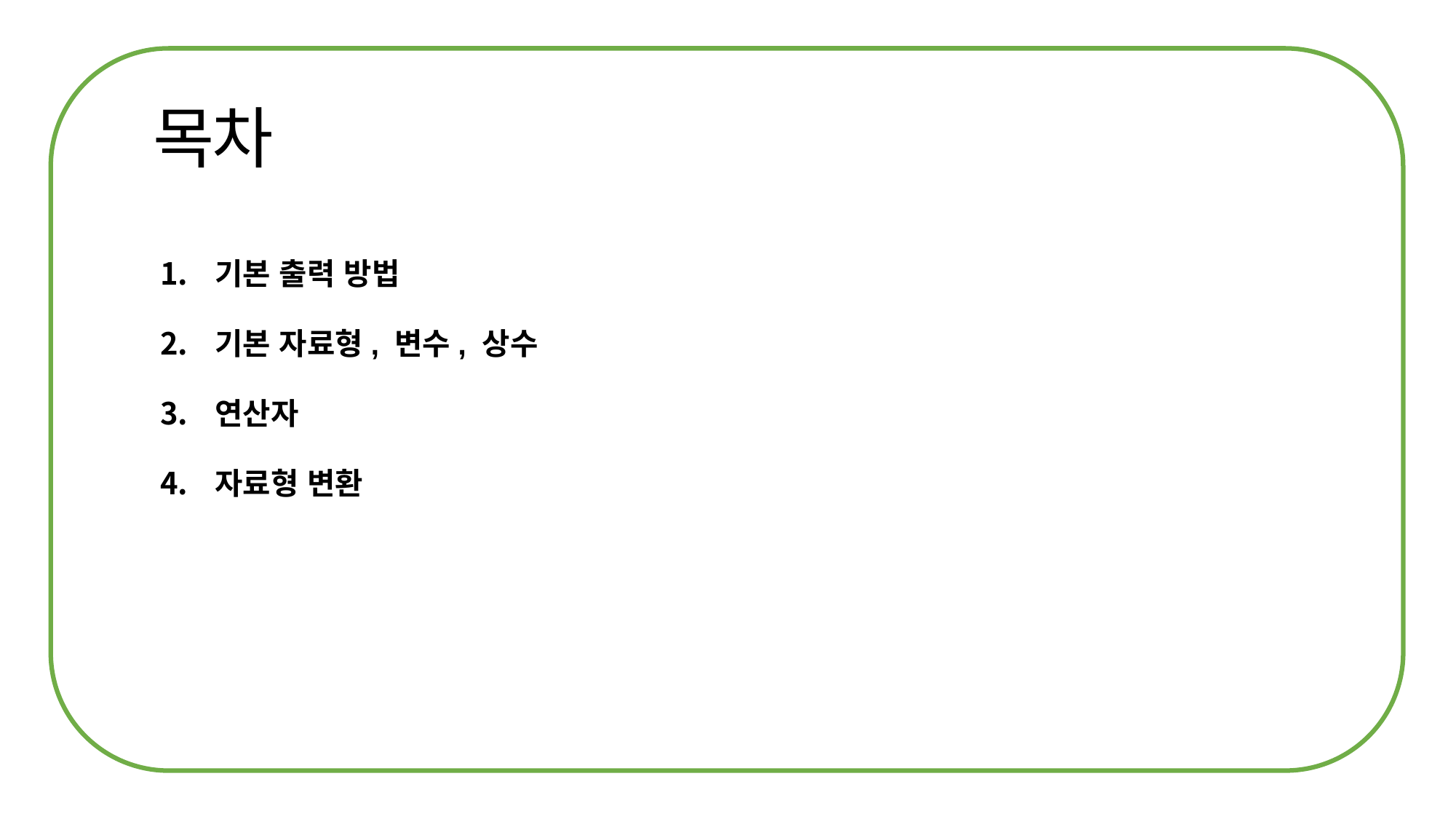

기본 출력 방법
기본 자료형, 변수, 상수
연산자
자료형 변환